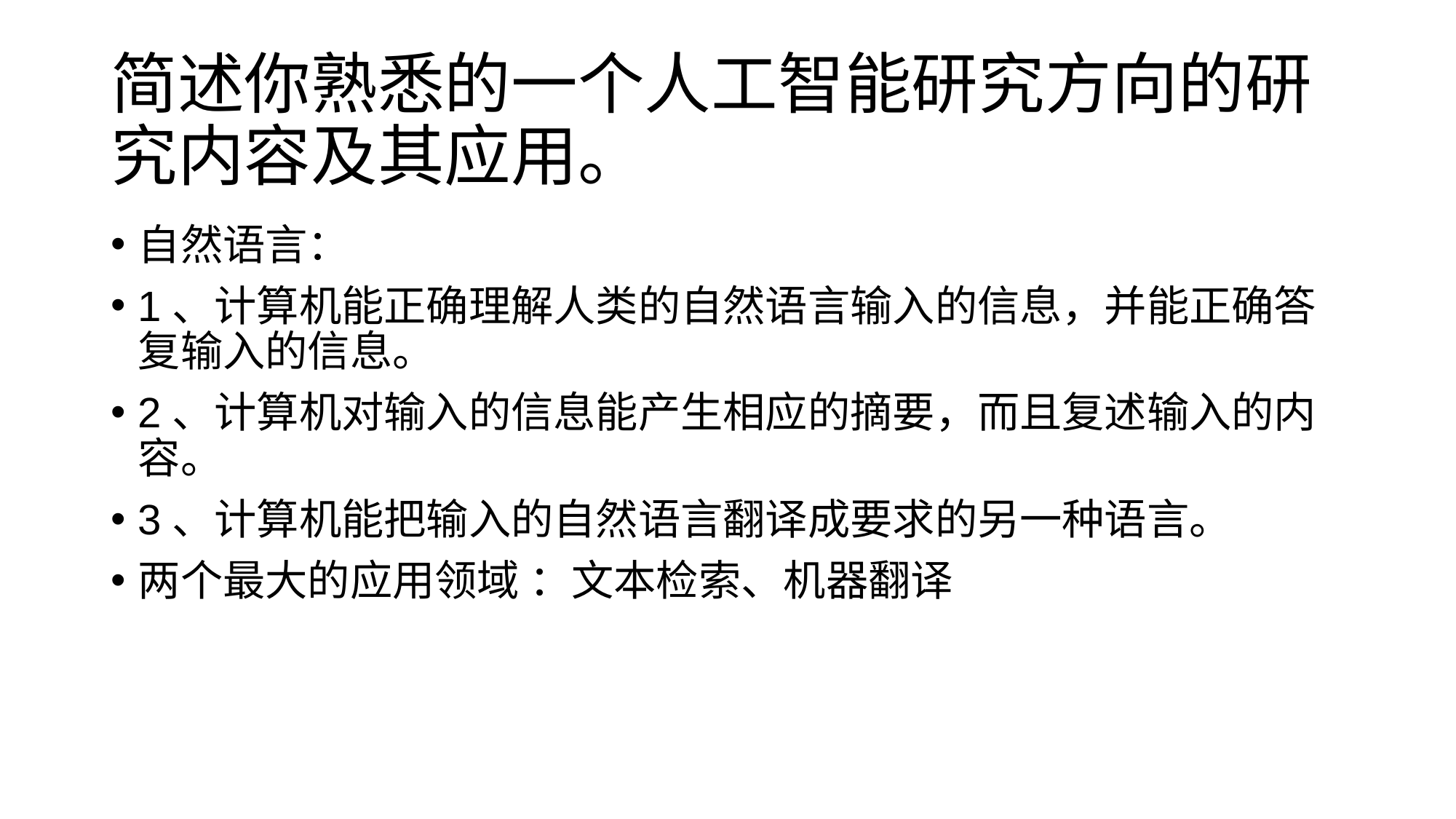

# 简述你熟悉的一个人工智能研究方向的研究内容及其应用。
自然语言：
1、计算机能正确理解人类的自然语言输入的信息，并能正确答复输入的信息。
2、计算机对输入的信息能产生相应的摘要，而且复述输入的内容。
3、计算机能把输入的自然语言翻译成要求的另一种语言。
两个最大的应用领域 ：文本检索、机器翻译